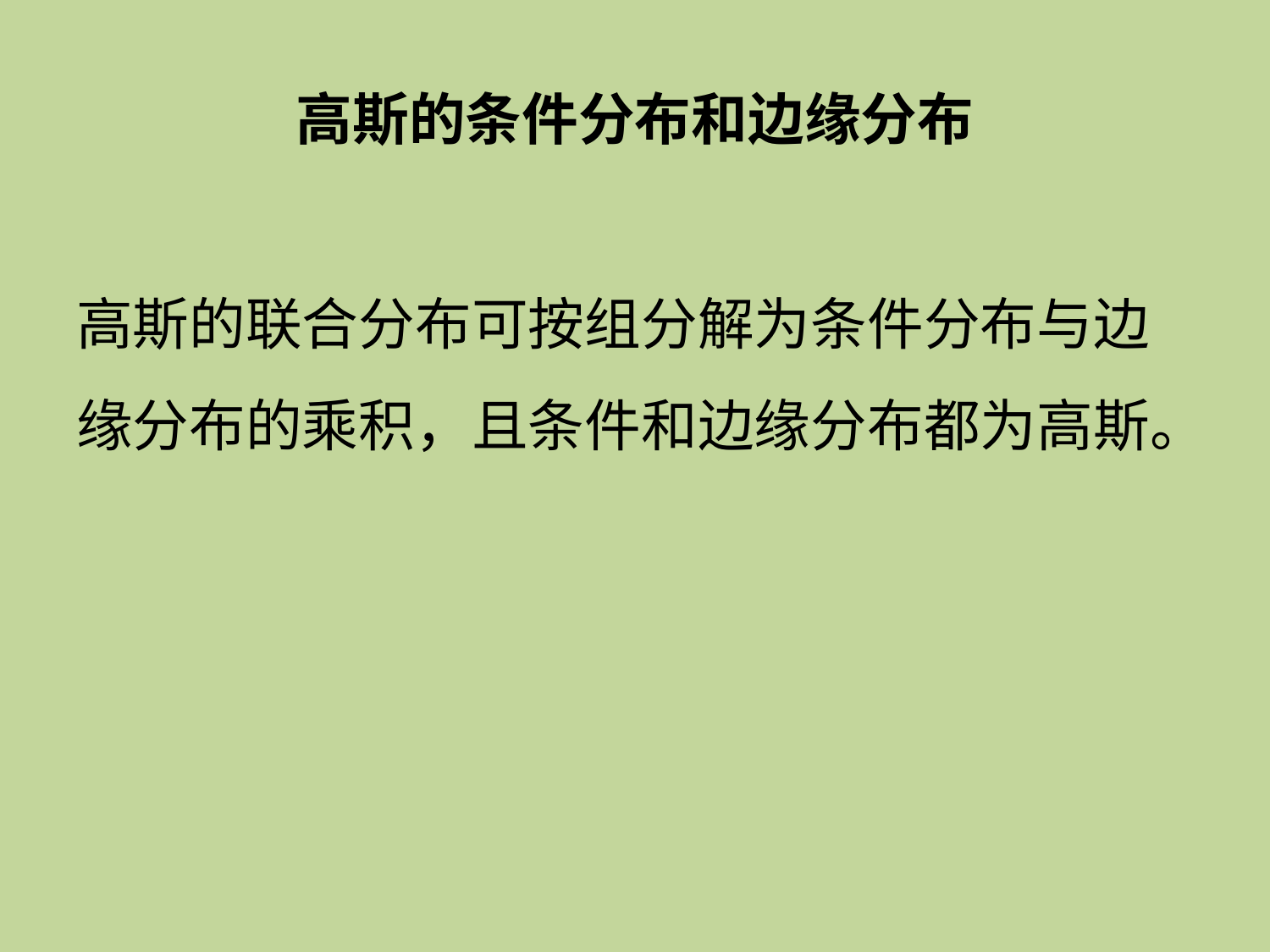

# 高斯的条件分布和边缘分布
高斯的联合分布可按组分解为条件分布与边缘分布的乘积，且条件和边缘分布都为高斯。